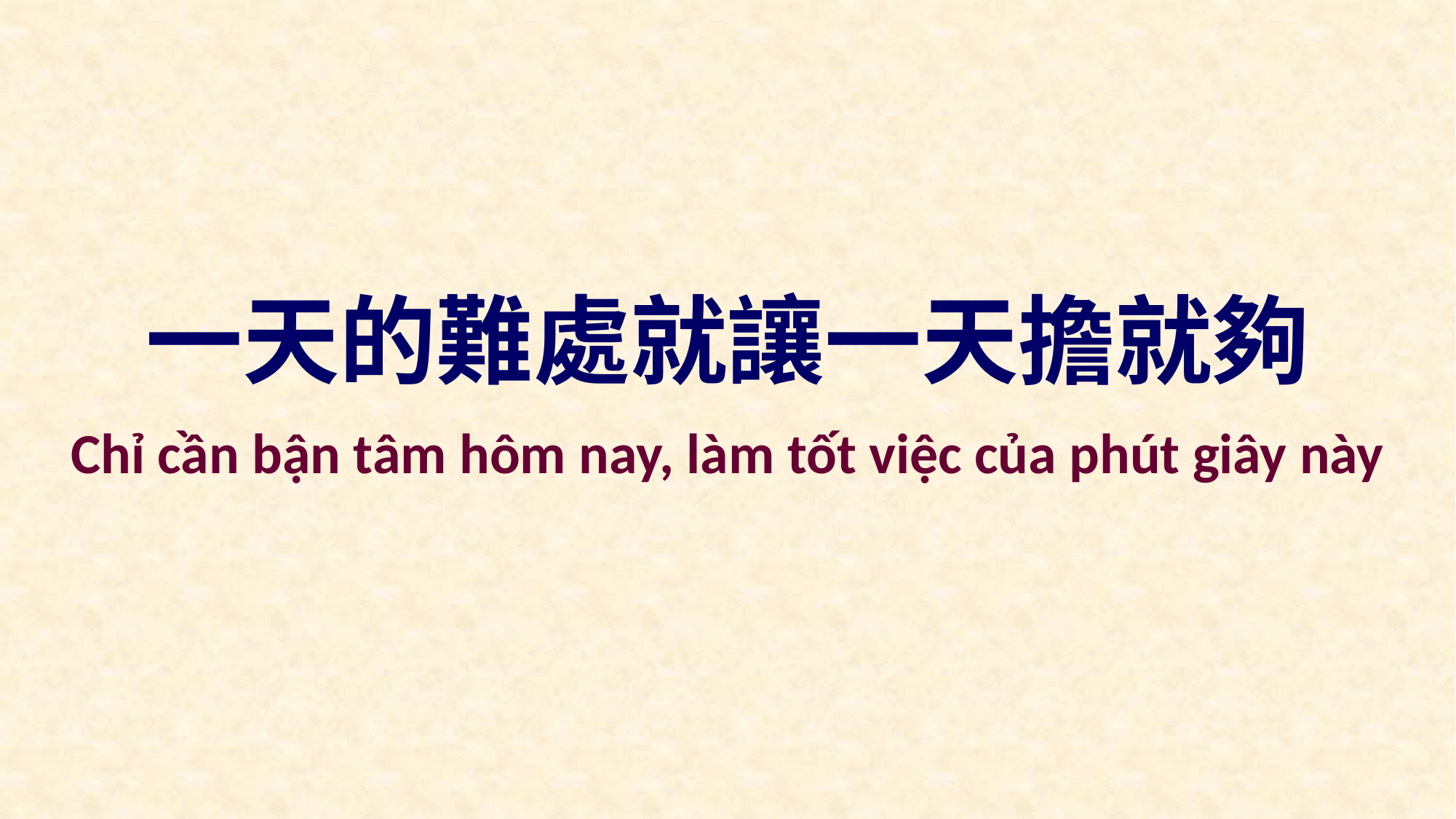

一天的難處就讓一天擔就夠
Chỉ cần bận tâm hôm nay, làm tốt việc của phút giây này